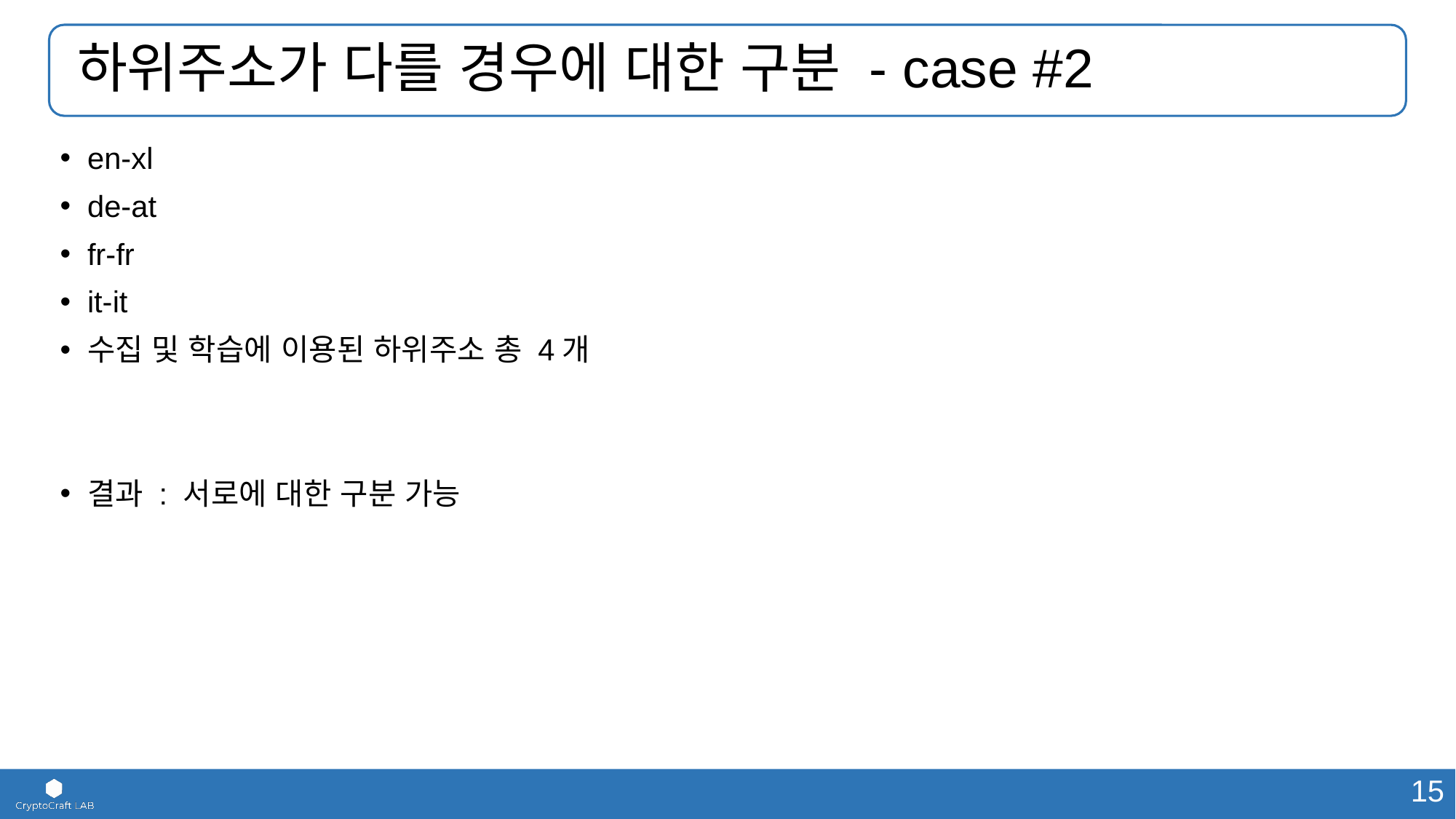

# 하위주소가 다를 경우에 대한 구분 - case #2
en-xl
de-at
fr-fr
it-it
수집 및 학습에 이용된 하위주소 총 4개

결과 : 서로에 대한 구분 가능